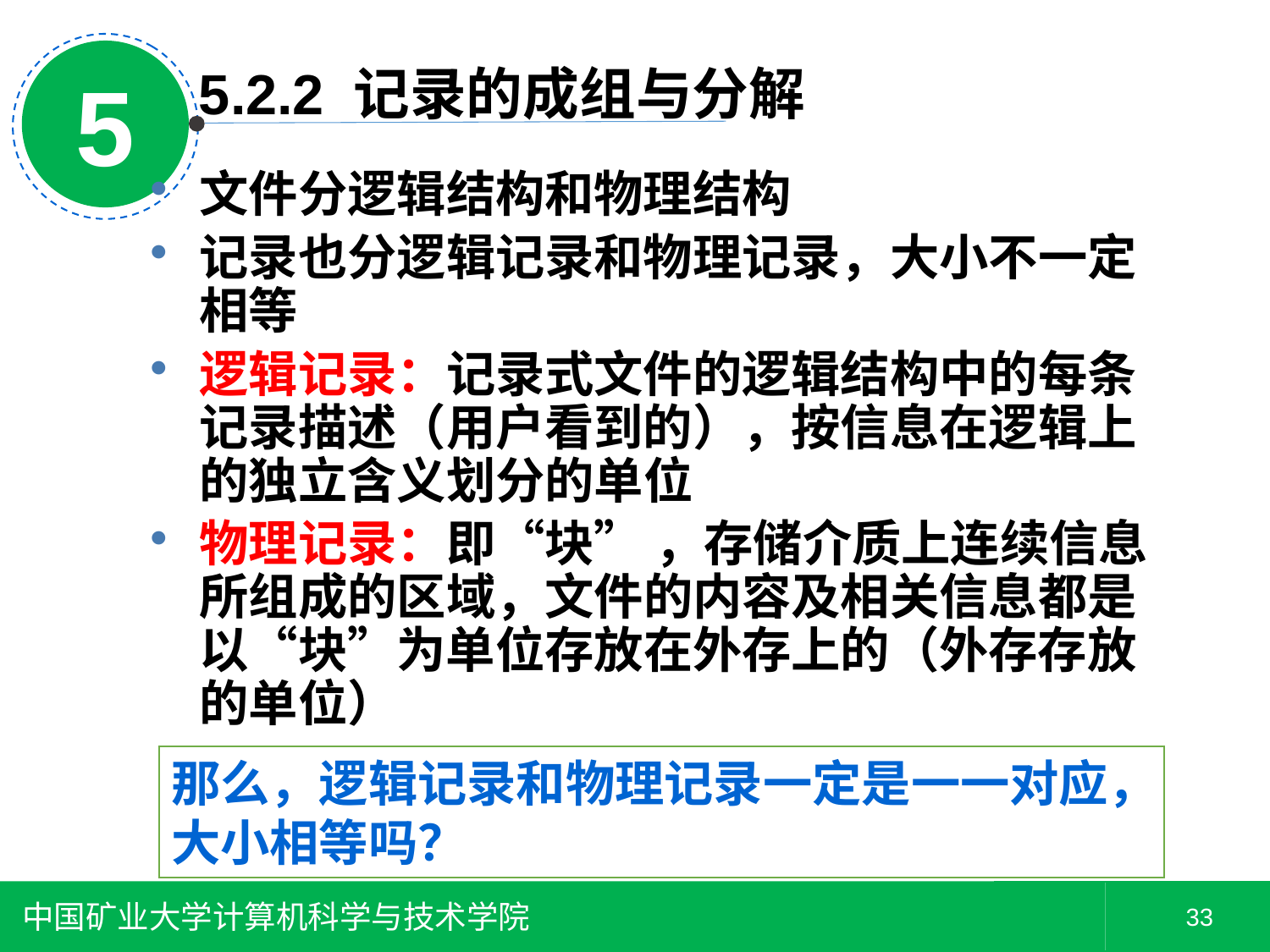

5
5.2.2 记录的成组与分解

文件分逻辑结构和物理结构
记录也分逻辑记录和物理记录，大小不一定相等
逻辑记录：记录式文件的逻辑结构中的每条记录描述（用户看到的），按信息在逻辑上的独立含义划分的单位
物理记录：即“块” ，存储介质上连续信息所组成的区域，文件的内容及相关信息都是以“块”为单位存放在外存上的（外存存放的单位）
那么，逻辑记录和物理记录一定是一一对应，大小相等吗？